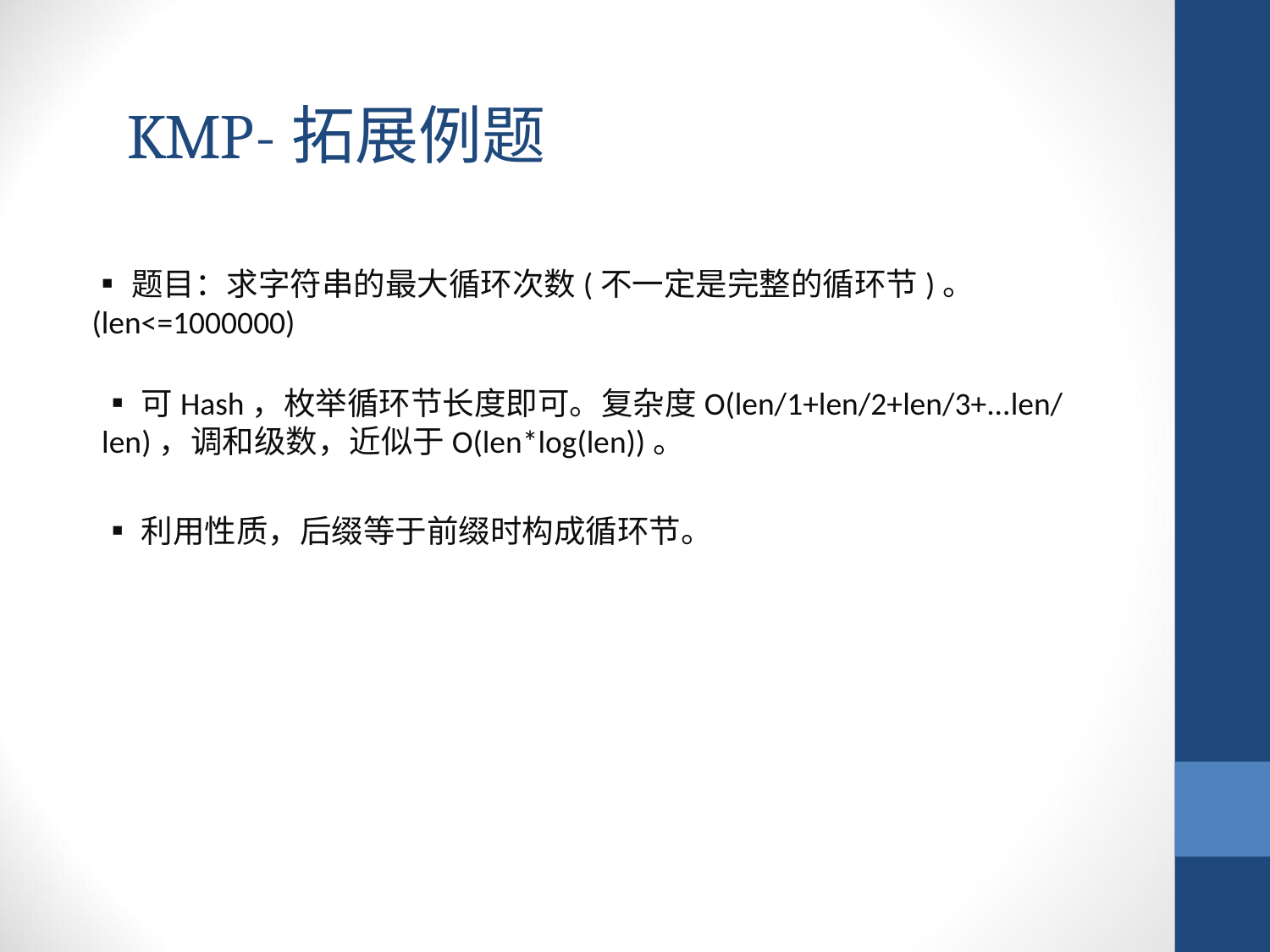

KMP-拓展例题
▪题目：求字符串的最大循环次数(不一定是完整的循环节)。
(len<=1000000)
▪可Hash，枚举循环节长度即可。复杂度O(len/1+len/2+len/3+...len/len)，调和级数，近似于O(len*log(len))。
▪利用性质，后缀等于前缀时构成循环节。